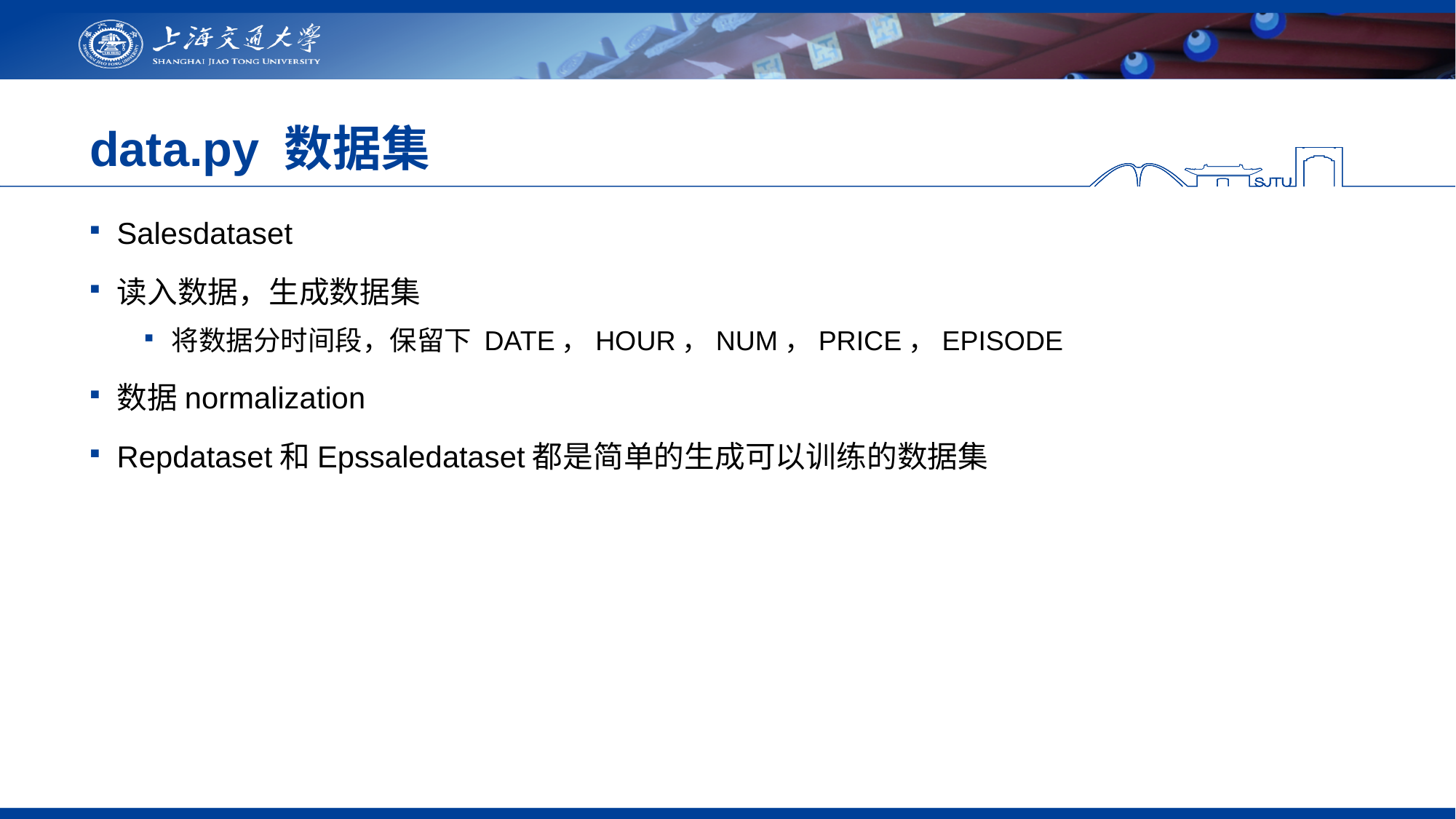

# data.py 数据集
Salesdataset
读入数据，生成数据集
将数据分时间段，保留下 DATE，HOUR，NUM，PRICE，EPISODE
数据normalization
Repdataset和Epssaledataset都是简单的生成可以训练的数据集